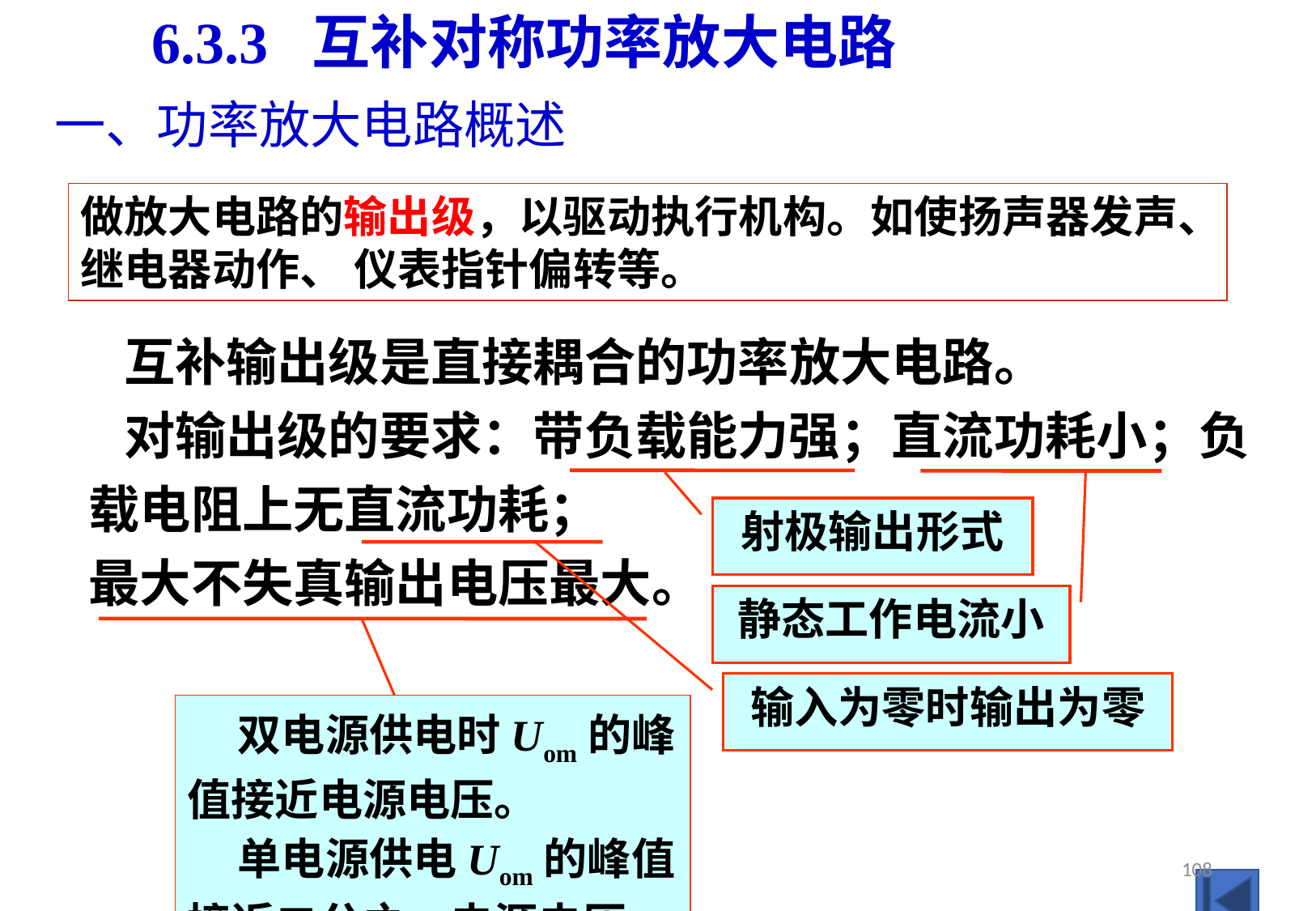

6.3.3  互补对称功率放大电路
一、功率放大电路概述
做放大电路的输出级，以驱动执行机构。如使扬声器发声、继电器动作、 仪表指针偏转等。
  互补输出级是直接耦合的功率放大电路。
  对输出级的要求：带负载能力强；直流功耗小；负载电阻上无直流功耗；
最大不失真输出电压最大。

射极输出形式

静态工作电流小

输入为零时输出为零

    双电源供电时Uom的峰值接近电源电压。
    单电源供电Uom的峰值接近二分之一电源电压。
108